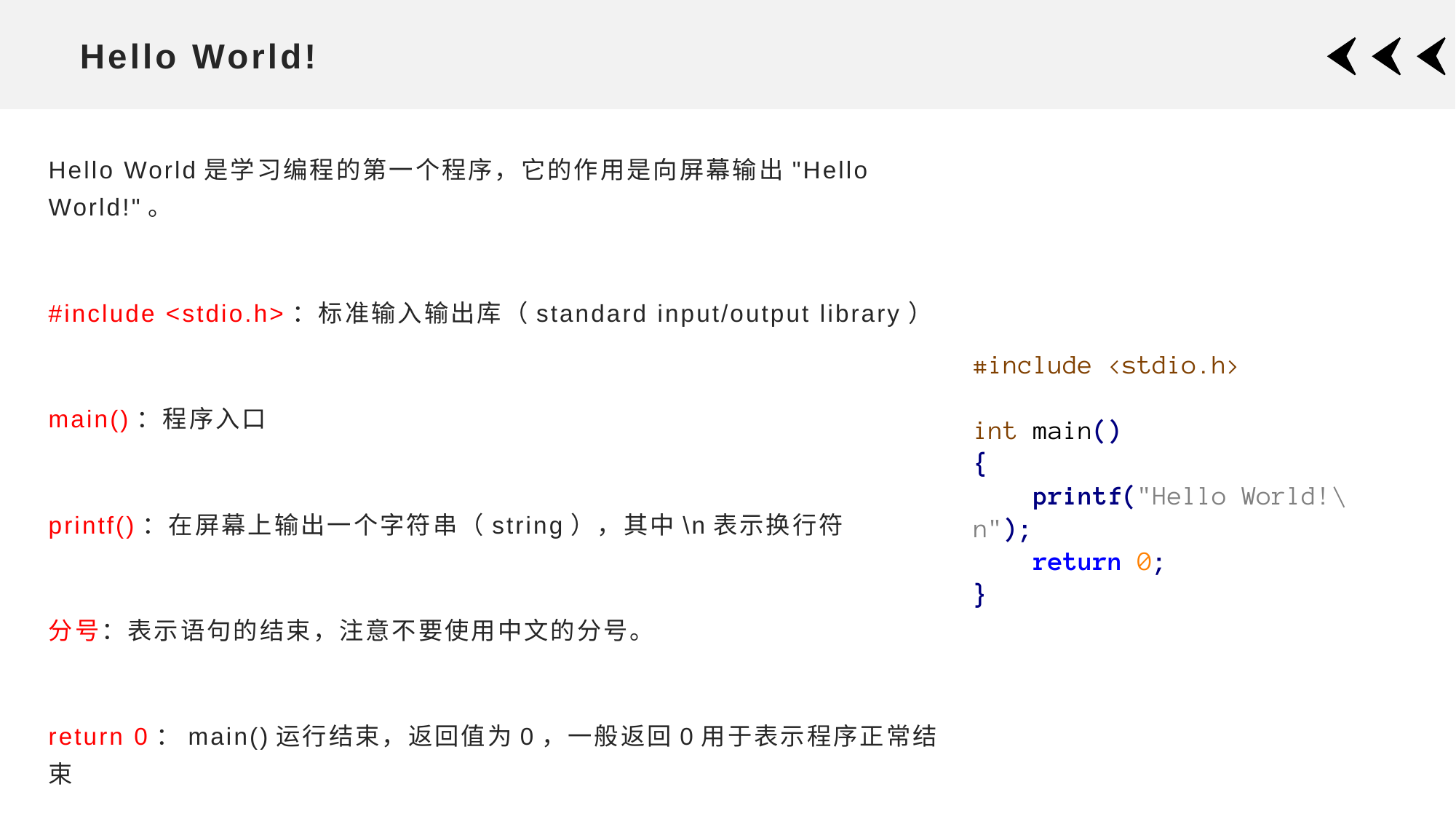

# Hello World!
Hello World是学习编程的第一个程序，它的作用是向屏幕输出"Hello World!"。

#include <stdio.h>：标准输入输出库（standard input/output library）

main()：程序入口

printf()：在屏幕上输出一个字符串（string），其中\n表示换行符

分号：表示语句的结束，注意不要使用中文的分号。

return 0：main()运行结束，返回值为0，一般返回0用于表示程序正常结束
#include <stdio.h> int main(){    printf("Hello World!\n");    return 0;}